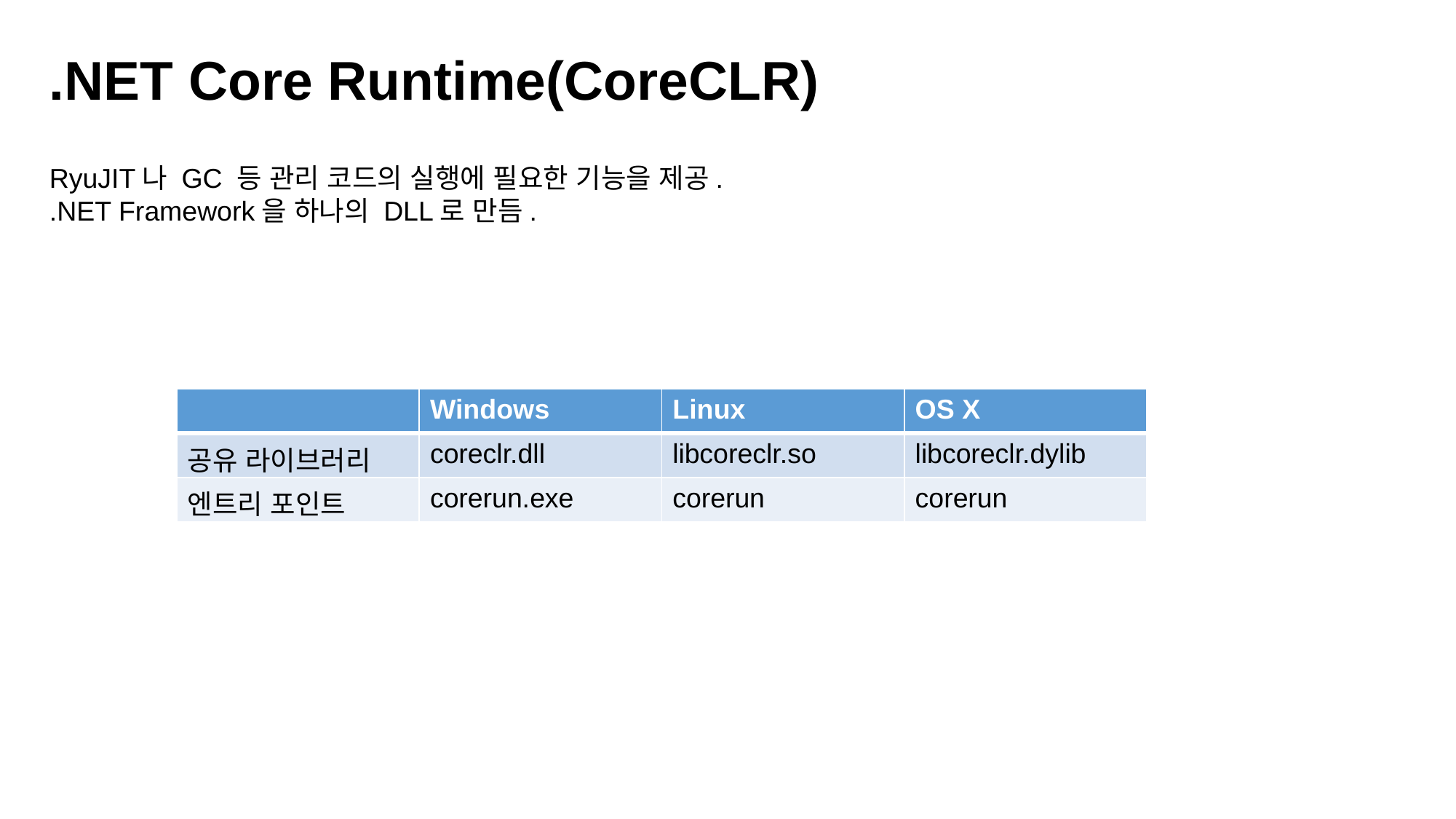

.NET Core Runtime(CoreCLR)
RyuJIT나 GC 등 관리 코드의 실행에 필요한 기능을 제공.
.NET Framework을 하나의 DLL로 만듬.
|  | Windows | Linux | OS X |
| --- | --- | --- | --- |
| 공유 라이브러리 | coreclr.dll | libcoreclr.so | libcoreclr.dylib |
| 엔트리 포인트 | corerun.exe | corerun | corerun |